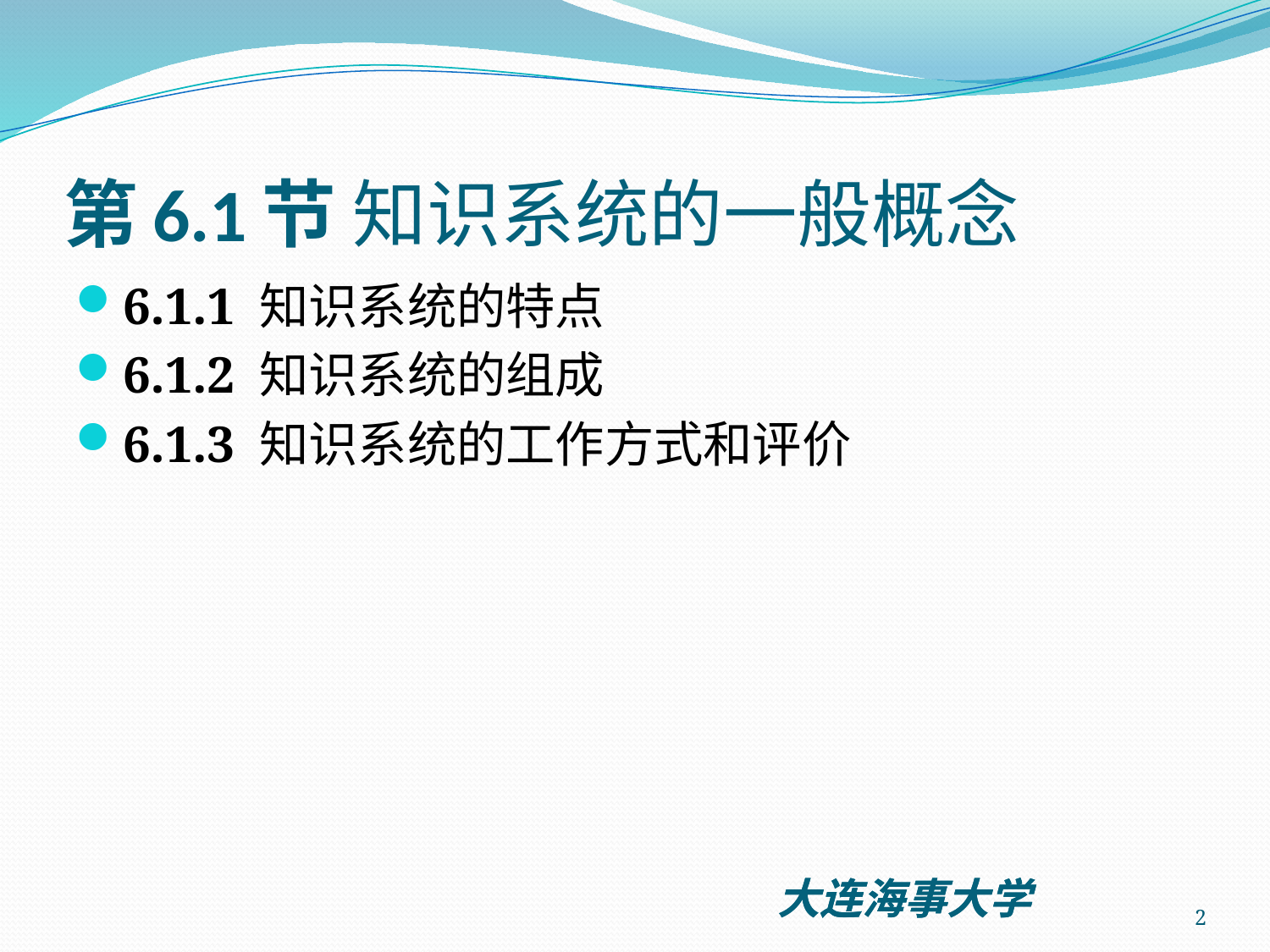

# 第6.1节 知识系统的一般概念
6.1.1 知识系统的特点
6.1.2 知识系统的组成
6.1.3 知识系统的工作方式和评价

2